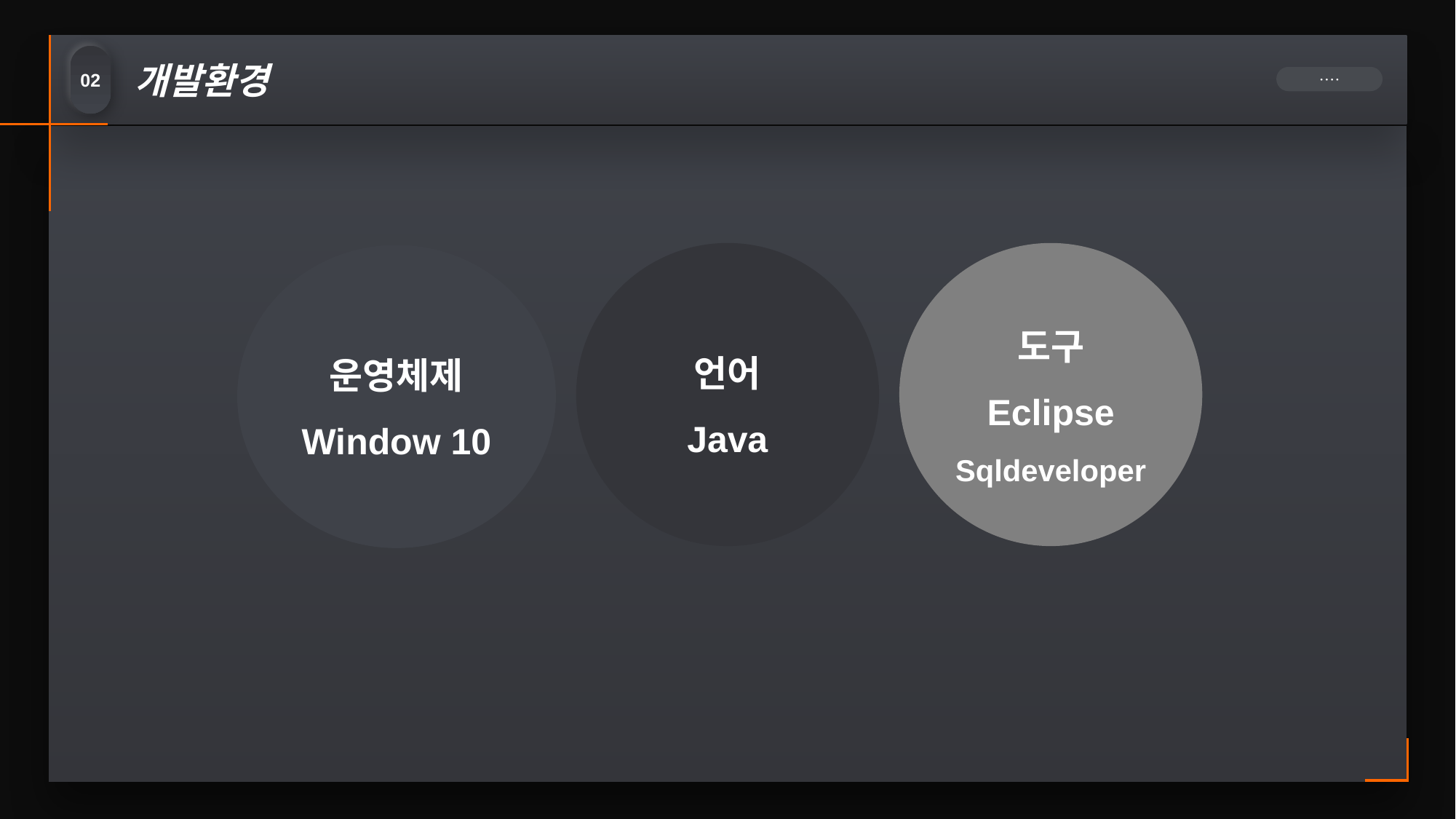

개발환경

02
●  ●  ●  ●

언어
Java
도구
Eclipse
Sqldeveloper
운영체제
Window 10